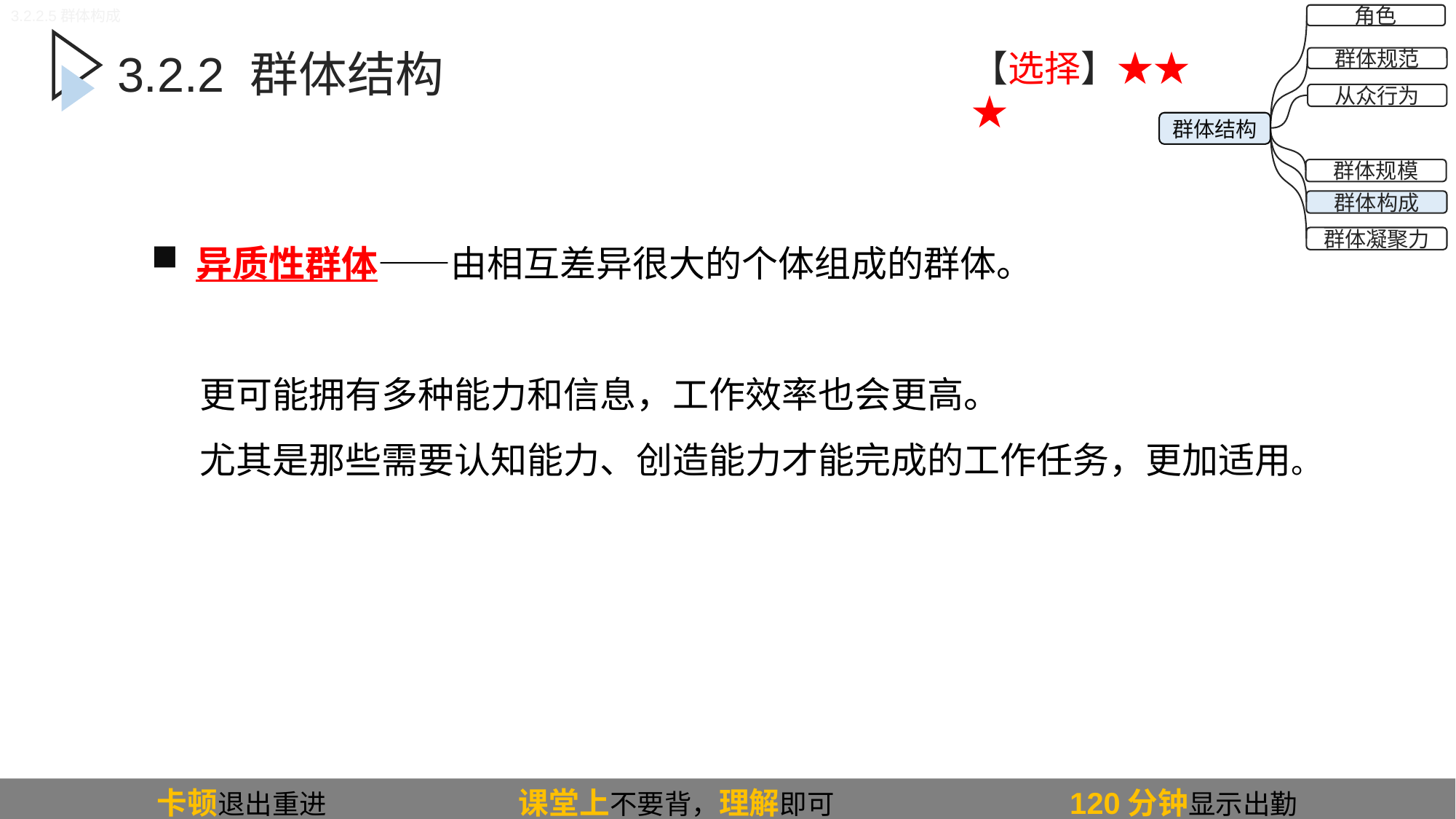

3.2.2.5群体构成
角色
群体规范
从众行为
群体规模
群体构成
群体凝聚力
群体结构
【选择】★★★
3.2.2 群体结构
 异质性群体——由相互差异很大的个体组成的群体。

         更可能拥有多种能力和信息，工作效率也会更高。
         尤其是那些需要认知能力、创造能力才能完成的工作任务，更加适用。